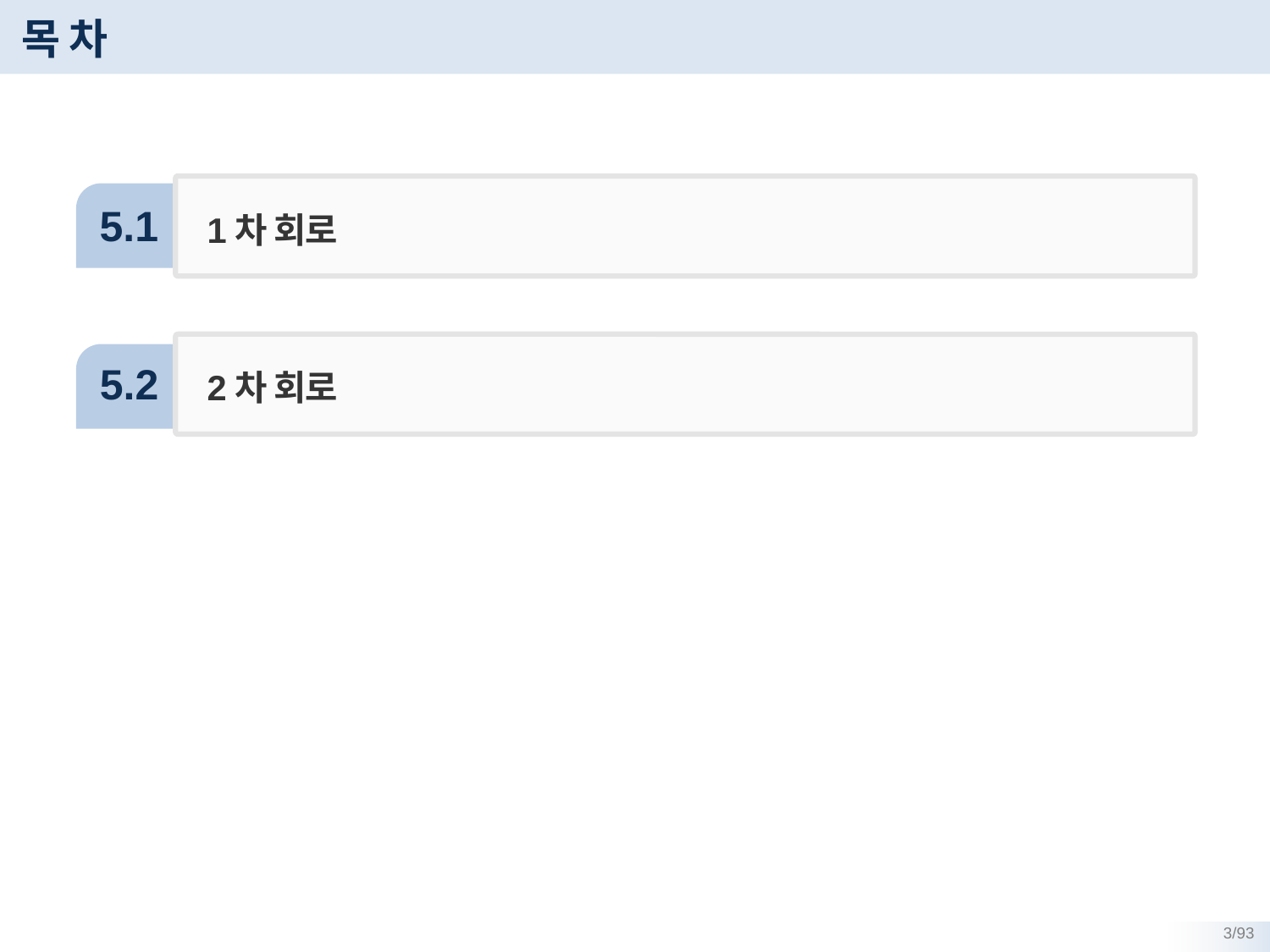

# 목 차

5.1
1차 회로

2차 회로
5.2